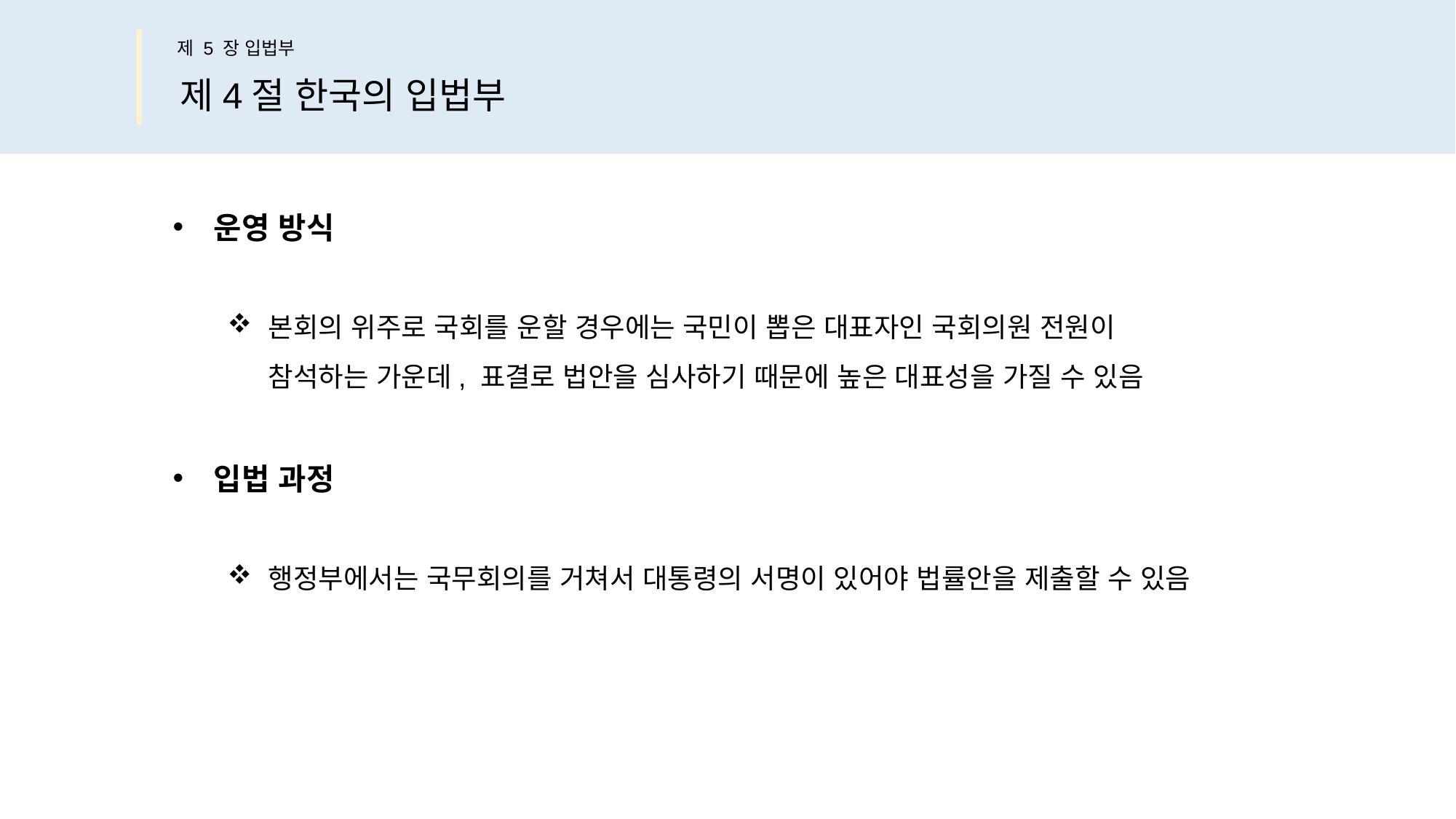

제 5 장 입법부
제4절 한국의 입법부
운영 방식

본회의 위주로 국회를 운할 경우에는 국민이 뽑은 대표자인 국회의원 전원이
참석하는 가운데, 표결로 법안을 심사하기 때문에 높은 대표성을 가질 수 있음

입법 과정

행정부에서는 국무회의를 거쳐서 대통령의 서명이 있어야 법률안을 제출할 수 있음